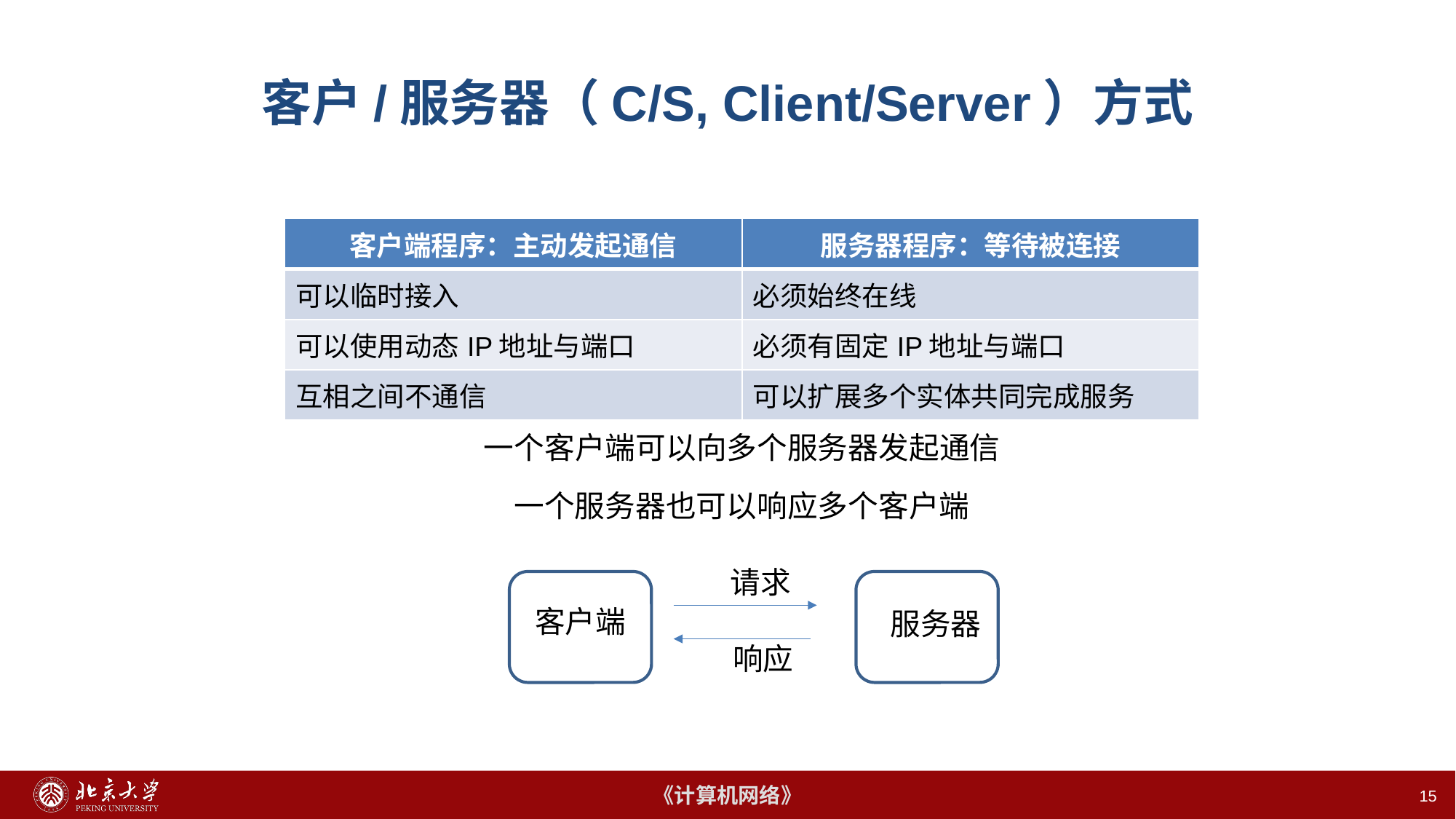

# 客户/服务器（C/S, Client/Server）方式
| 客户端程序：主动发起通信 | 服务器程序：等待被连接 |
| --- | --- |
| 可以临时接入 | 必须始终在线 |
| 可以使用动态IP地址与端口 | 必须有固定IP地址与端口 |
| 互相之间不通信 | 可以扩展多个实体共同完成服务 |
一个客户端可以向多个服务器发起通信

一个服务器也可以响应多个客户端
请求

客户端
服务器
响应
15